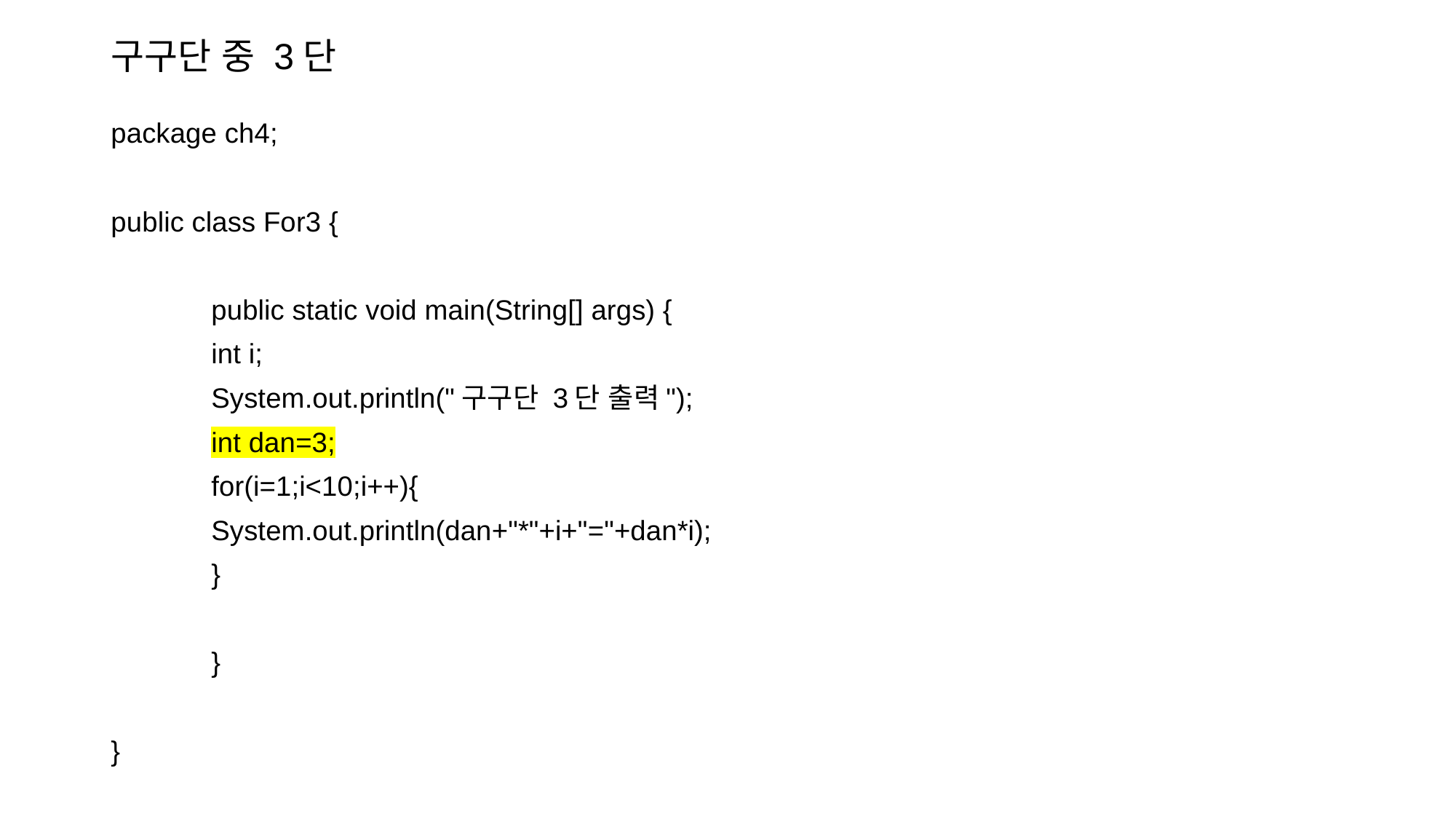

# 구구단 중 3단
package ch4;

public class For3 {

	public static void main(String[] args) {
		int i;
		System.out.println("구구단 3단 출력");
		int dan=3;
		for(i=1;i<10;i++){
			System.out.println(dan+"*"+i+"="+dan*i);
		}

	}

}